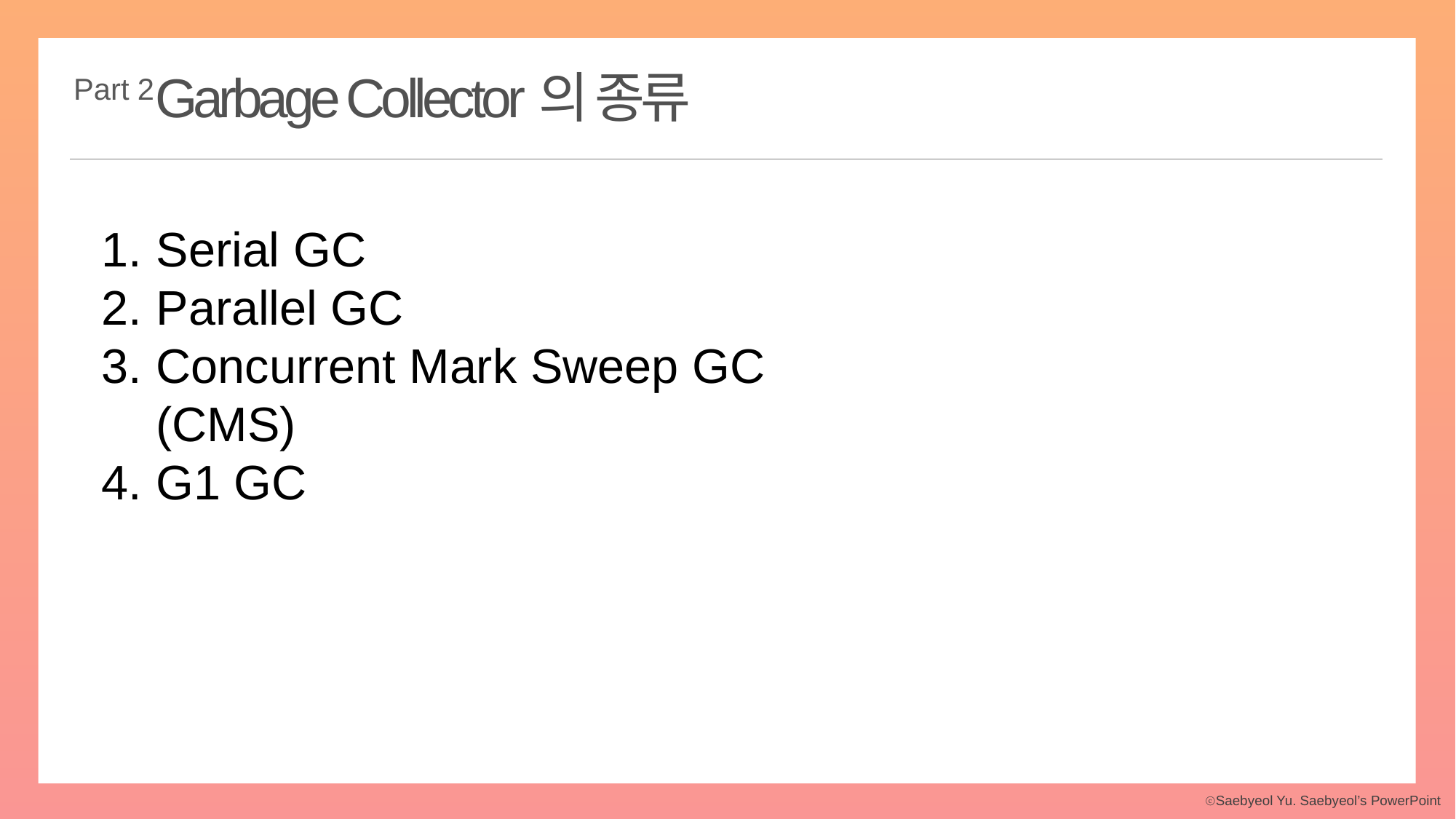

Garbage Collector의 종류
Part 2
Serial GC
Parallel GC
Concurrent Mark Sweep GC (CMS)
G1 GC
3